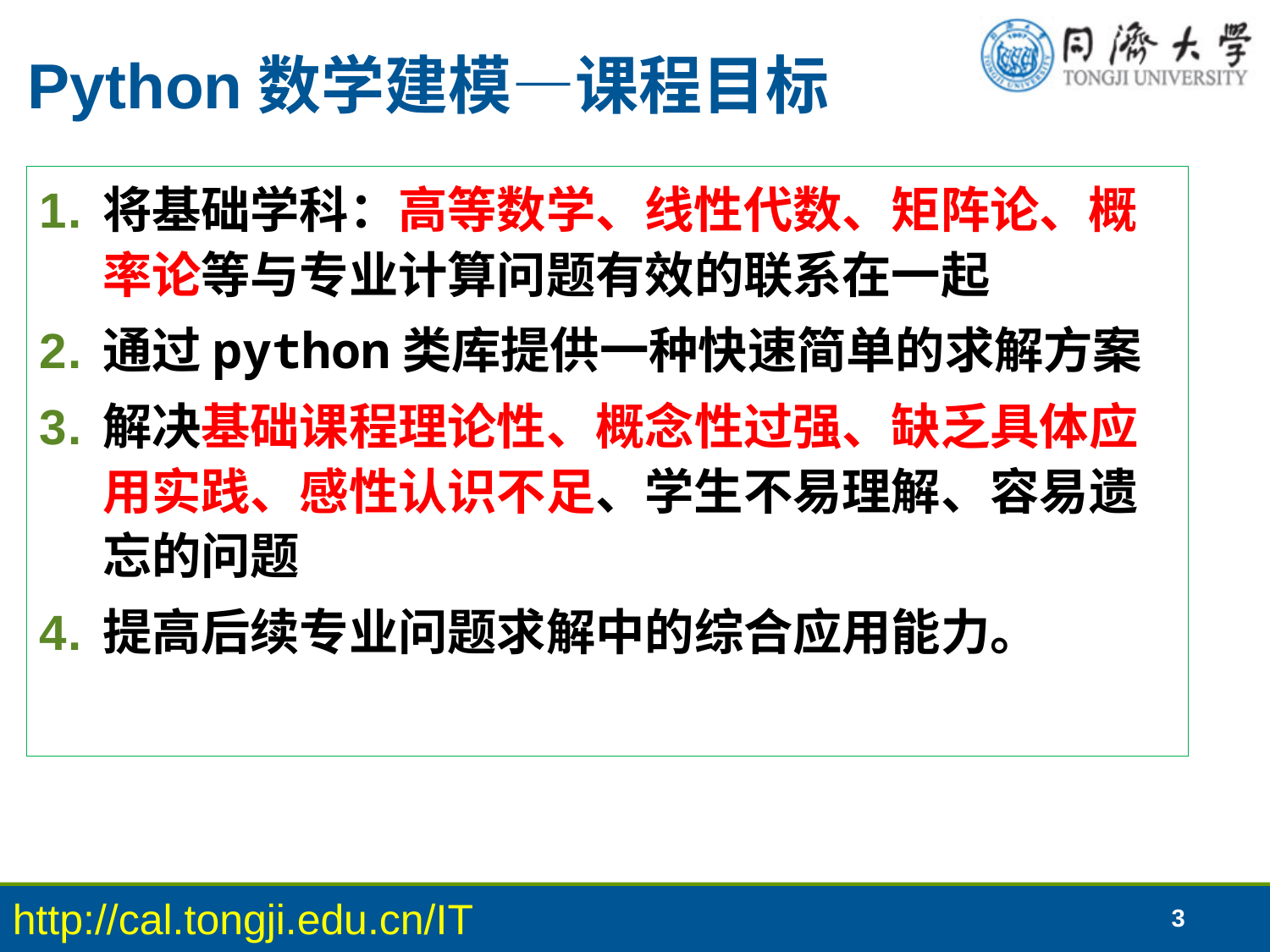

# Python数学建模—课程目标
将基础学科：高等数学、线性代数、矩阵论、概率论等与专业计算问题有效的联系在一起
通过python类库提供一种快速简单的求解方案
解决基础课程理论性、概念性过强、缺乏具体应用实践、感性认识不足、学生不易理解、容易遗忘的问题
提高后续专业问题求解中的综合应用能力。